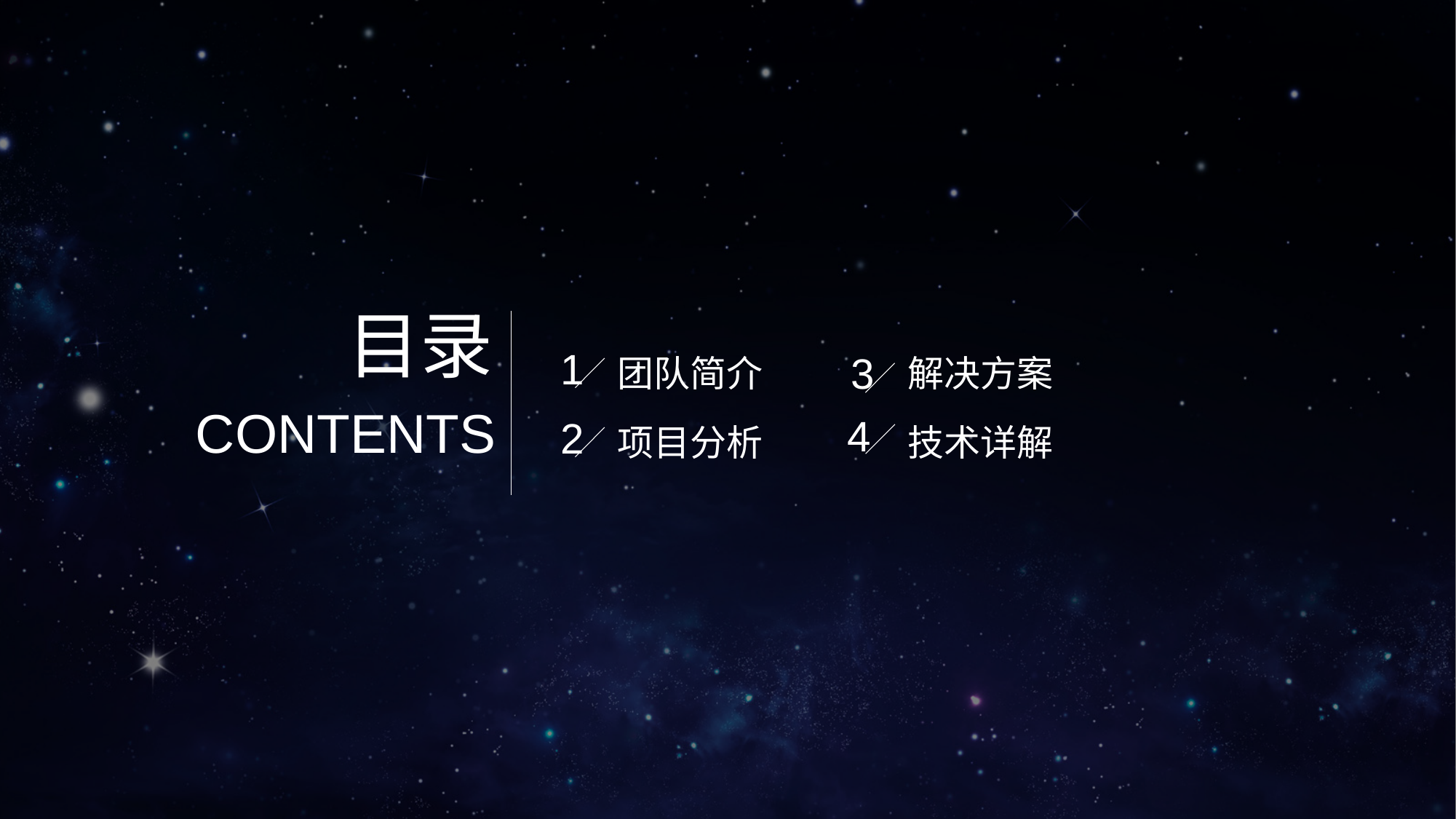

目录
CONTENTS
1
3
团队简介
解决方案
4
2
项目分析
技术详解